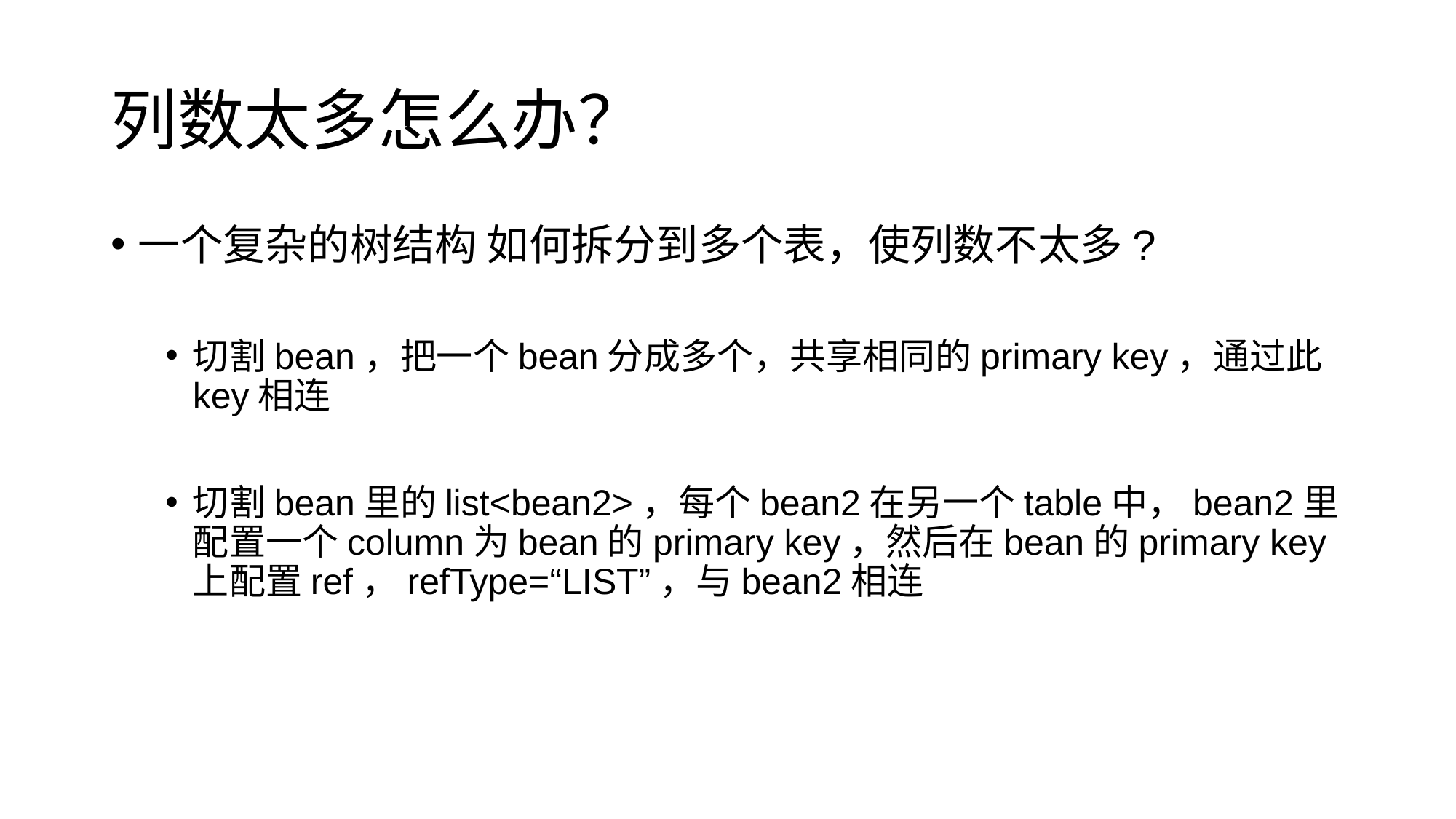

# 列数太多怎么办？
一个复杂的树结构 如何拆分到多个表，使列数不太多?

切割bean，把一个bean分成多个，共享相同的primary key，通过此key相连

切割bean里的list<bean2>，每个bean2在另一个table中，bean2里配置一个column为bean的primary key，然后在bean的primary key上配置ref，refType=“LIST”，与bean2相连